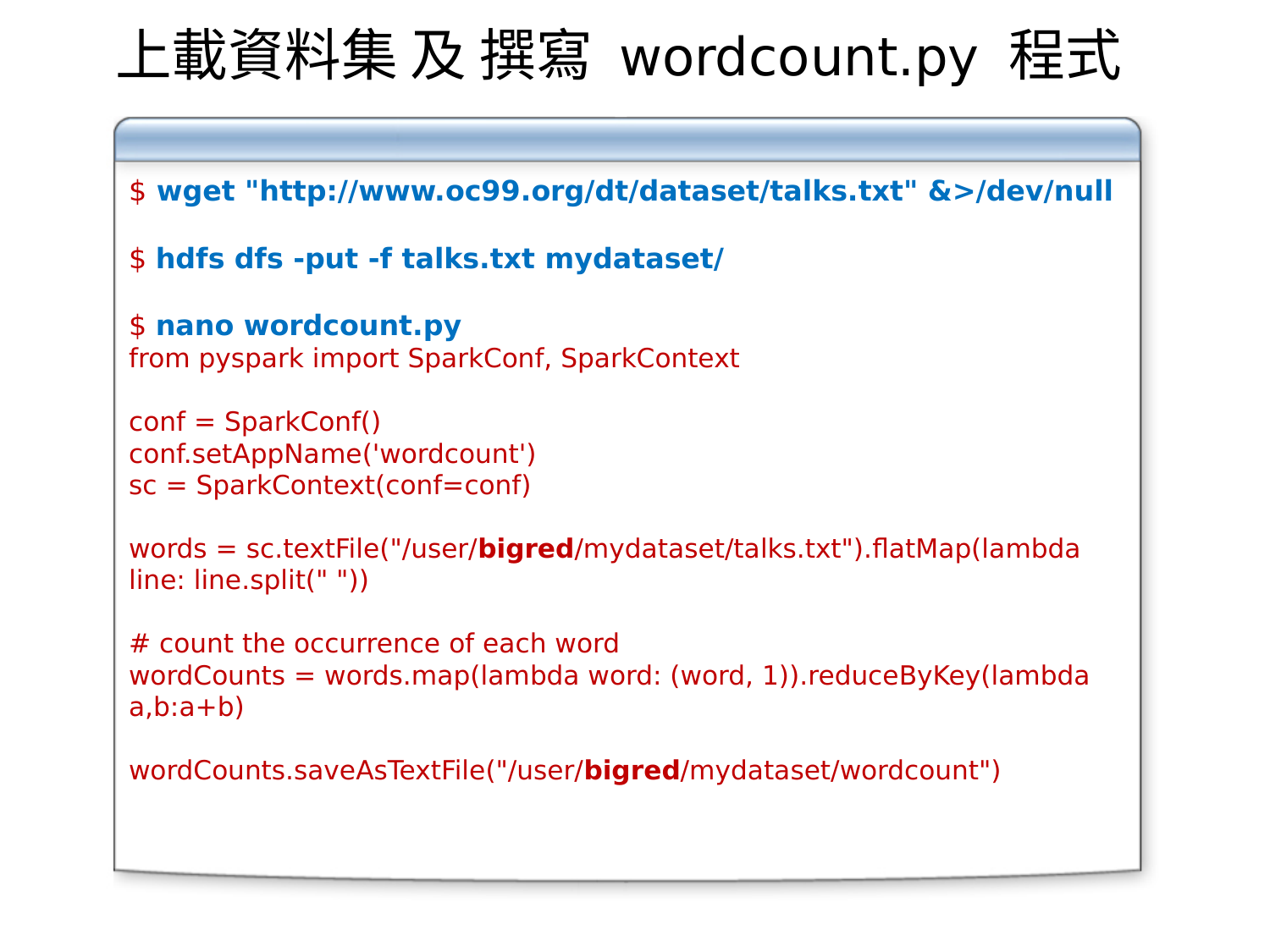

上載資料集 及 撰寫 wordcount.py 程式
$ wget "http://www.oc99.org/dt/dataset/talks.txt" &>/dev/null

$ hdfs dfs -put -f talks.txt mydataset/

$ nano wordcount.py
from pyspark import SparkConf, SparkContext

conf = SparkConf()
conf.setAppName('wordcount')
sc = SparkContext(conf=conf)

words = sc.textFile("/user/bigred/mydataset/talks.txt").flatMap(lambda line: line.split(" "))

# count the occurrence of each word
wordCounts = words.map(lambda word: (word, 1)).reduceByKey(lambda a,b:a+b)

wordCounts.saveAsTextFile("/user/bigred/mydataset/wordcount")